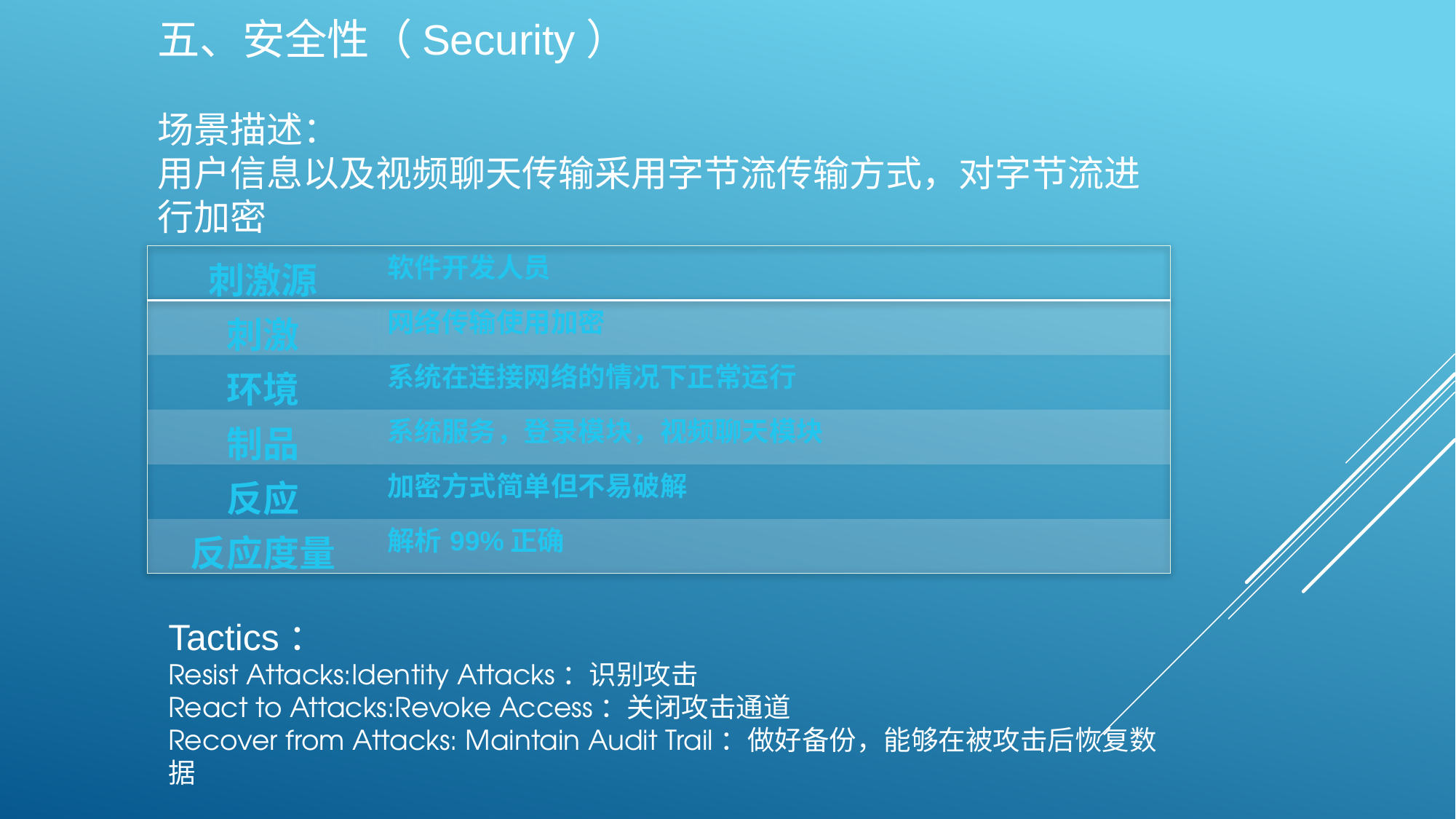

五、安全性（Security）

场景描述：
用户信息以及视频聊天传输采用字节流传输方式，对字节流进行加密
| 刺激源 | 软件开发人员 |
| --- | --- |
| 刺激 | 网络传输使用加密 |
| 环境 | 系统在连接网络的情况下正常运行 |
| 制品 | 系统服务，登录模块，视频聊天模块 |
| 反应 | 加密方式简单但不易破解 |
| 反应度量 | 解析99%正确 |
Tactics：
Resist Attacks:Identity Attacks：识别攻击
React to Attacks:Revoke Access：关闭攻击通道
Recover from Attacks: Maintain Audit Trail：做好备份，能够在被攻击后恢复数据